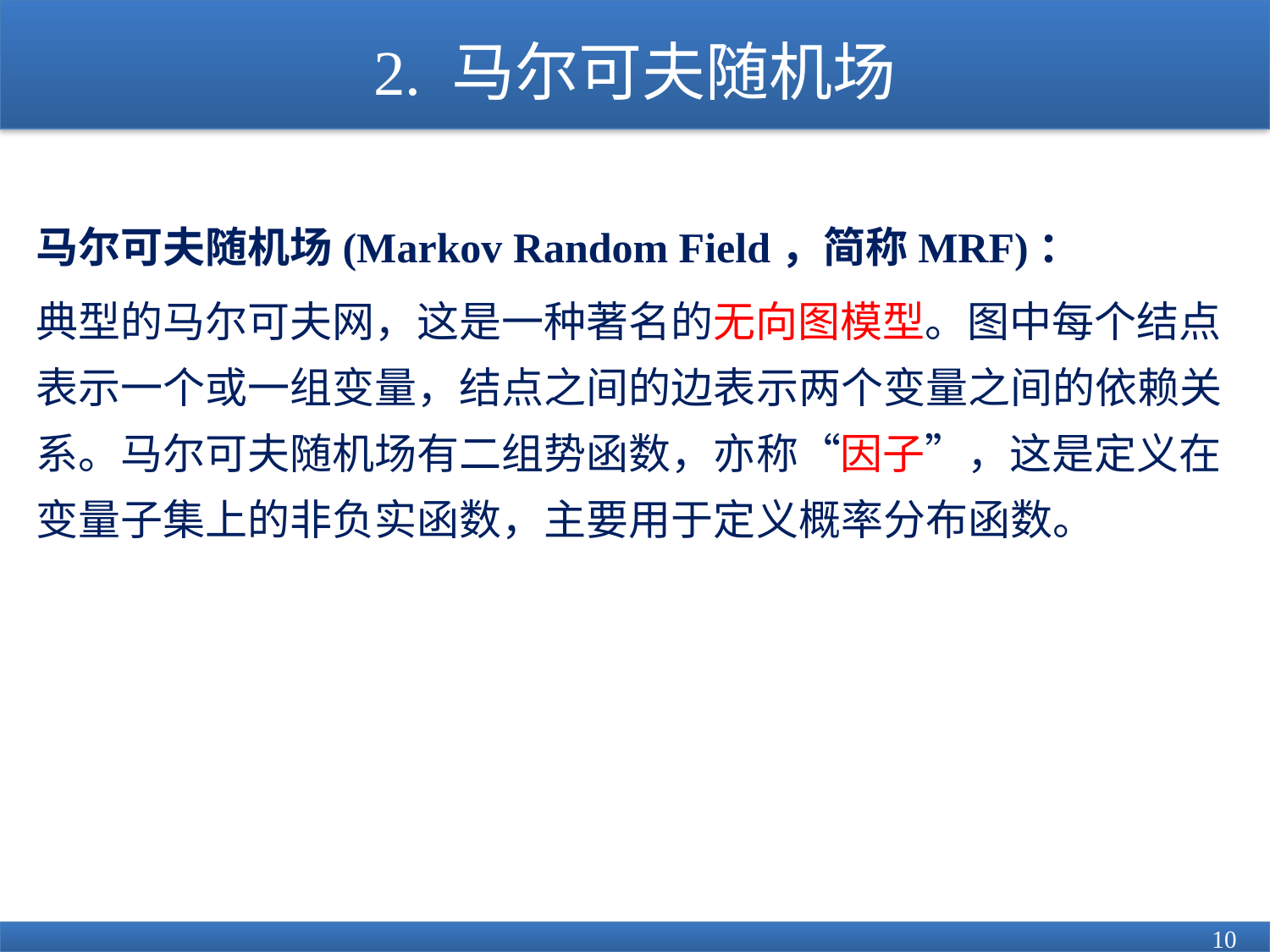

# 2. 马尔可夫随机场

马尔可夫随机场(Markov Random Field，简称MRF)：
典型的马尔可夫网，这是一种著名的无向图模型。图中每个结点表示一个或一组变量，结点之间的边表示两个变量之间的依赖关系。马尔可夫随机场有二组势函数，亦称“因子”，这是定义在变量子集上的非负实函数，主要用于定义概率分布函数。
10